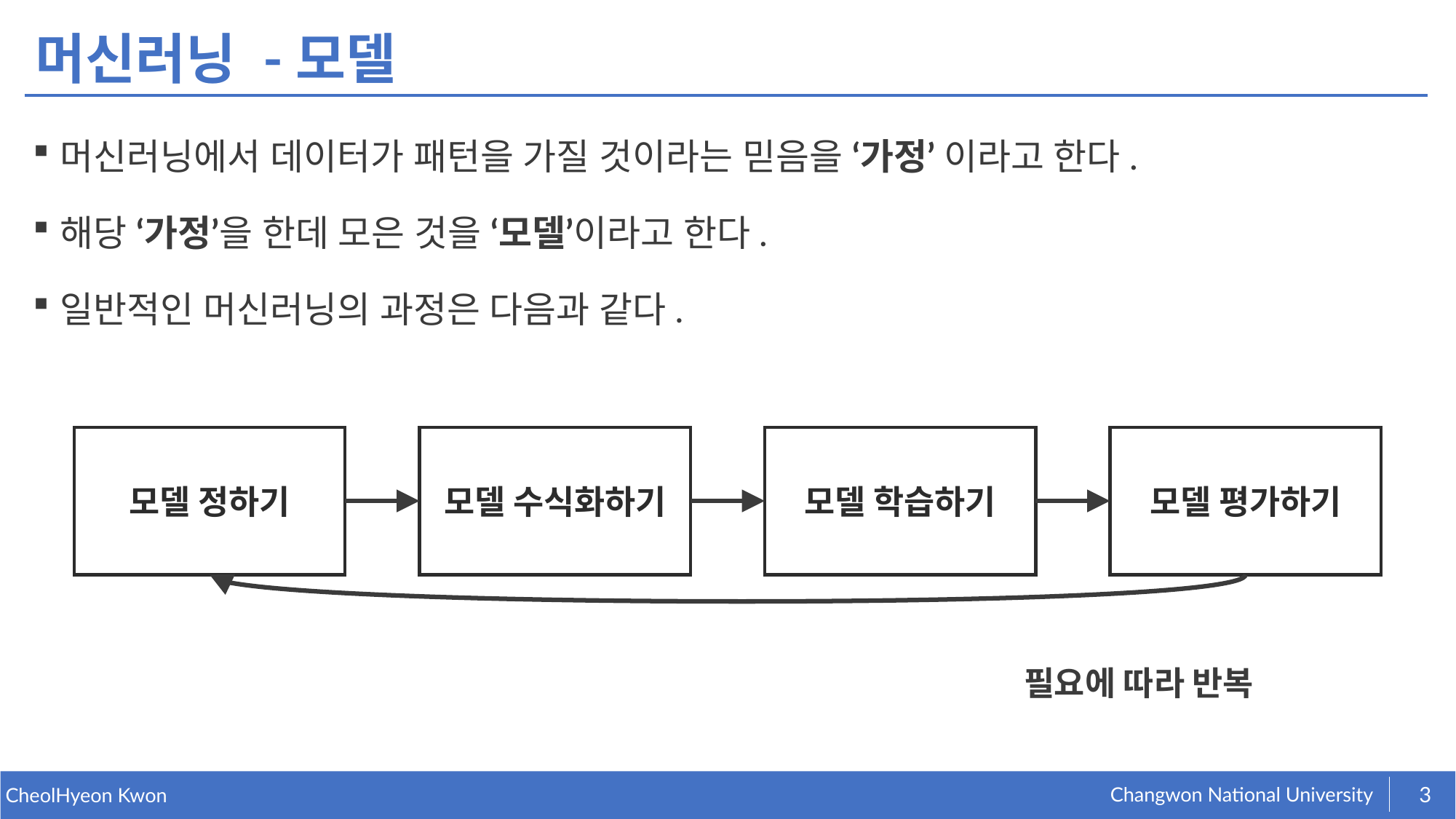

# 머신러닝 -모델
머신러닝에서 데이터가 패턴을 가질 것이라는 믿음을 ‘가정’ 이라고 한다.
해당 ‘가정’을 한데 모은 것을 ‘모델’이라고 한다.
일반적인 머신러닝의 과정은 다음과 같다.
모델 정하기
모델 수식화하기
모델 학습하기
모델 평가하기
필요에 따라 반복
3